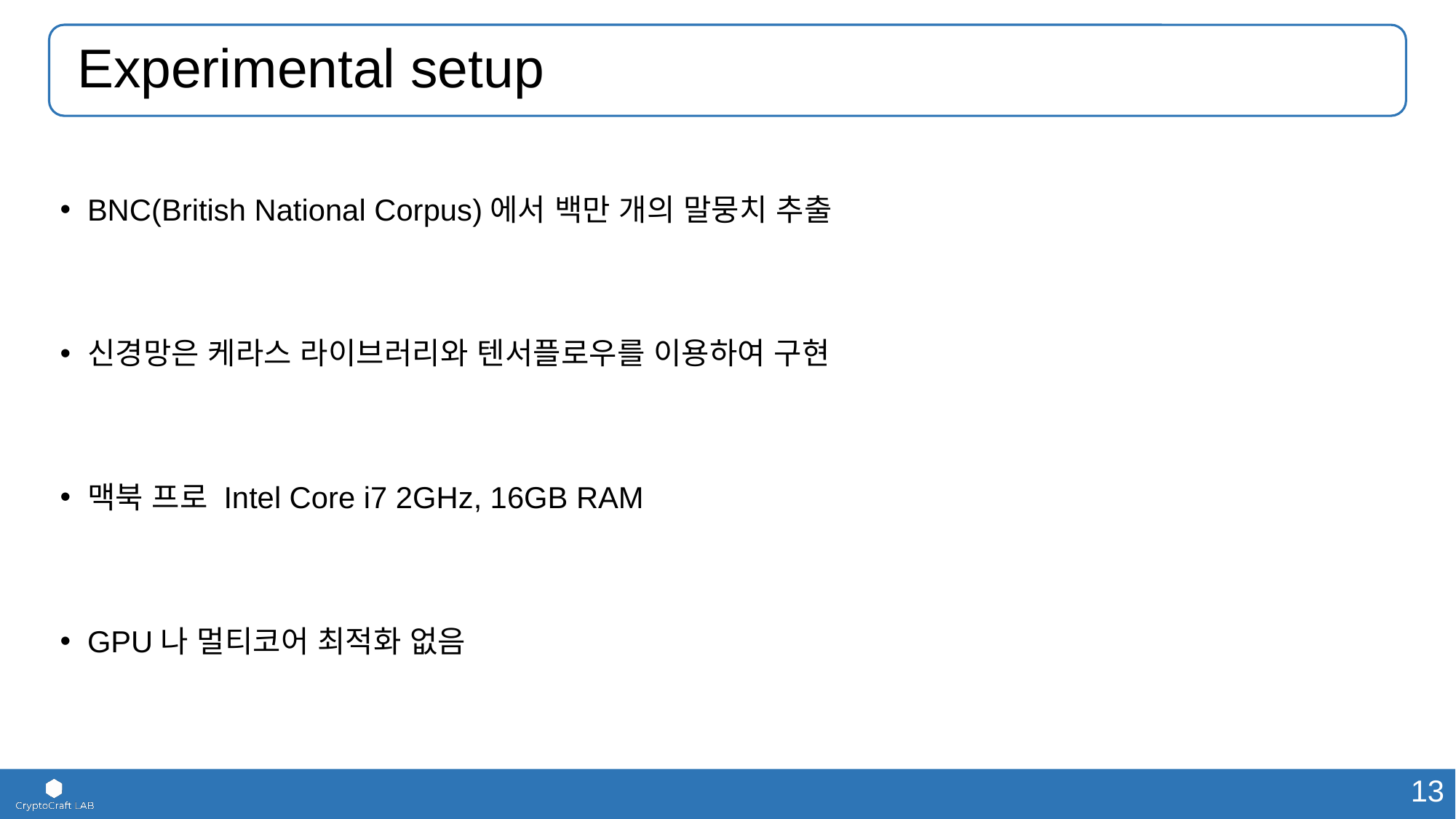

# Experimental setup

BNC(British National Corpus)에서 백만 개의 말뭉치 추출

신경망은 케라스 라이브러리와 텐서플로우를 이용하여 구현

맥북 프로 Intel Core i7 2GHz, 16GB RAM

GPU나 멀티코어 최적화 없음